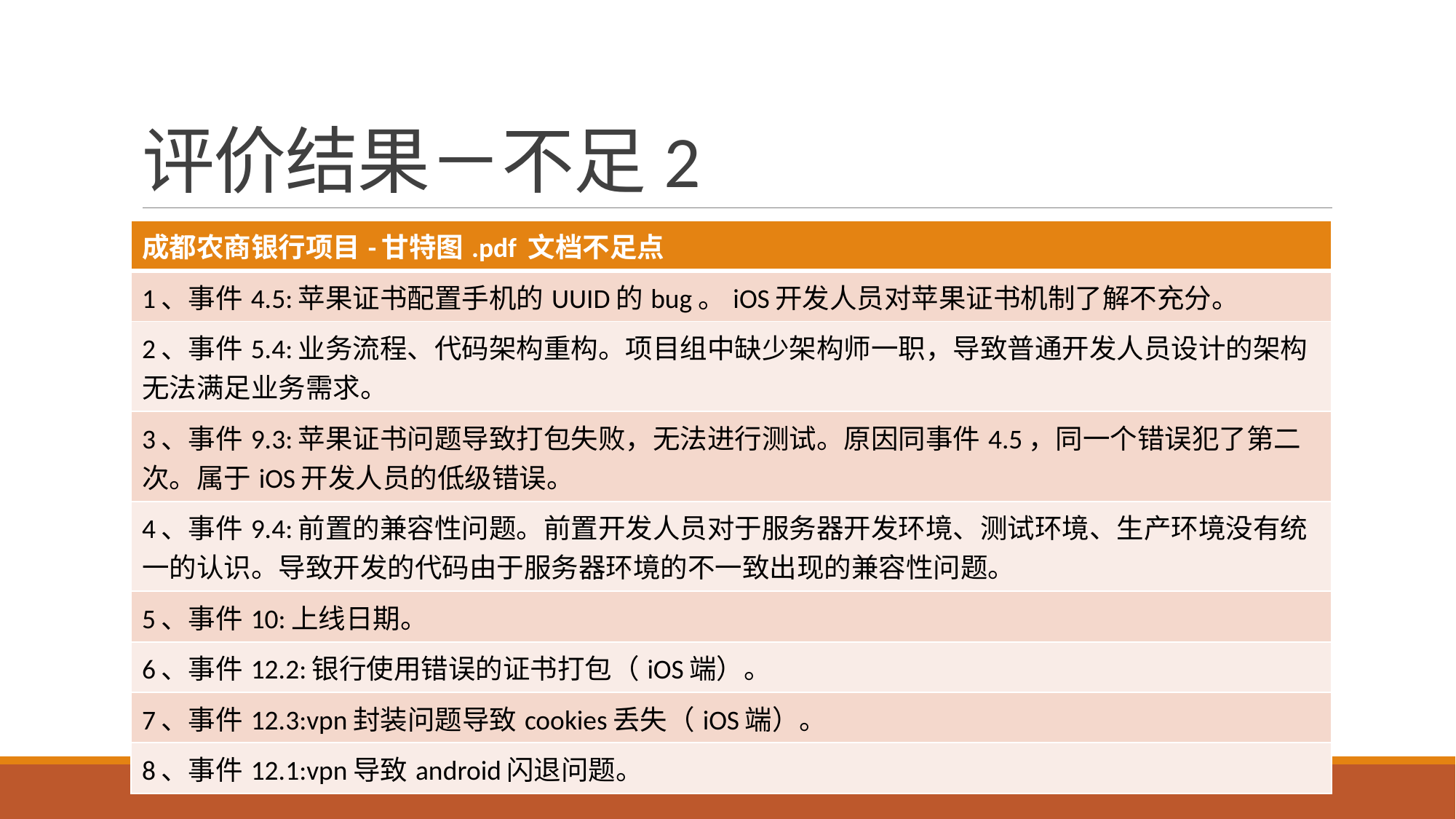

# 评价结果－不足2
| 成都农商银行项目-甘特图.pdf 文档不足点 |
| --- |
| 1、事件4.5:苹果证书配置手机的UUID的bug。iOS开发人员对苹果证书机制了解不充分。 |
| 2、事件5.4:业务流程、代码架构重构。项目组中缺少架构师一职，导致普通开发人员设计的架构无法满足业务需求。 |
| 3、事件9.3:苹果证书问题导致打包失败，无法进行测试。原因同事件4.5，同一个错误犯了第二次。属于iOS开发人员的低级错误。 |
| 4、事件9.4:前置的兼容性问题。前置开发人员对于服务器开发环境、测试环境、生产环境没有统一的认识。导致开发的代码由于服务器环境的不一致出现的兼容性问题。 |
| 5、事件10:上线日期。 |
| 6、事件12.2:银行使用错误的证书打包（iOS端）。 |
| 7、事件12.3:vpn封装问题导致cookies丢失（iOS端）。 |
| 8、事件12.1:vpn导致android闪退问题。 |